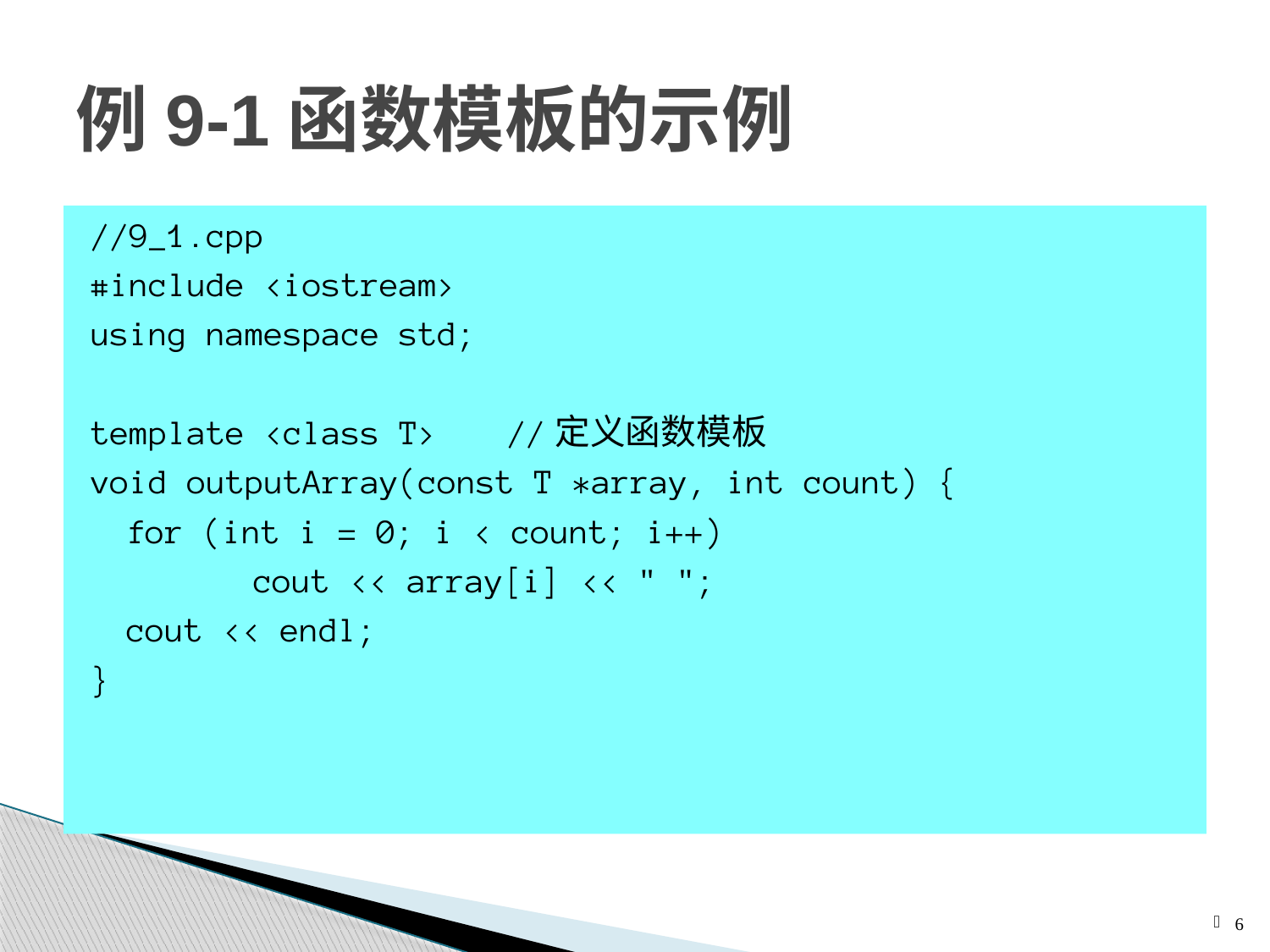

9.1 函数模板与类模板 —— 9.1.1 函数模板
# 例9-1函数模板的示例
//9_1.cpp
#include <iostream>
using namespace std;

template <class T>	//定义函数模板
void outputArray(const T *array, int count) {
	for (int i = 0; i < count; i++)
		cout << array[i] << " ";
	cout << endl;
}

6